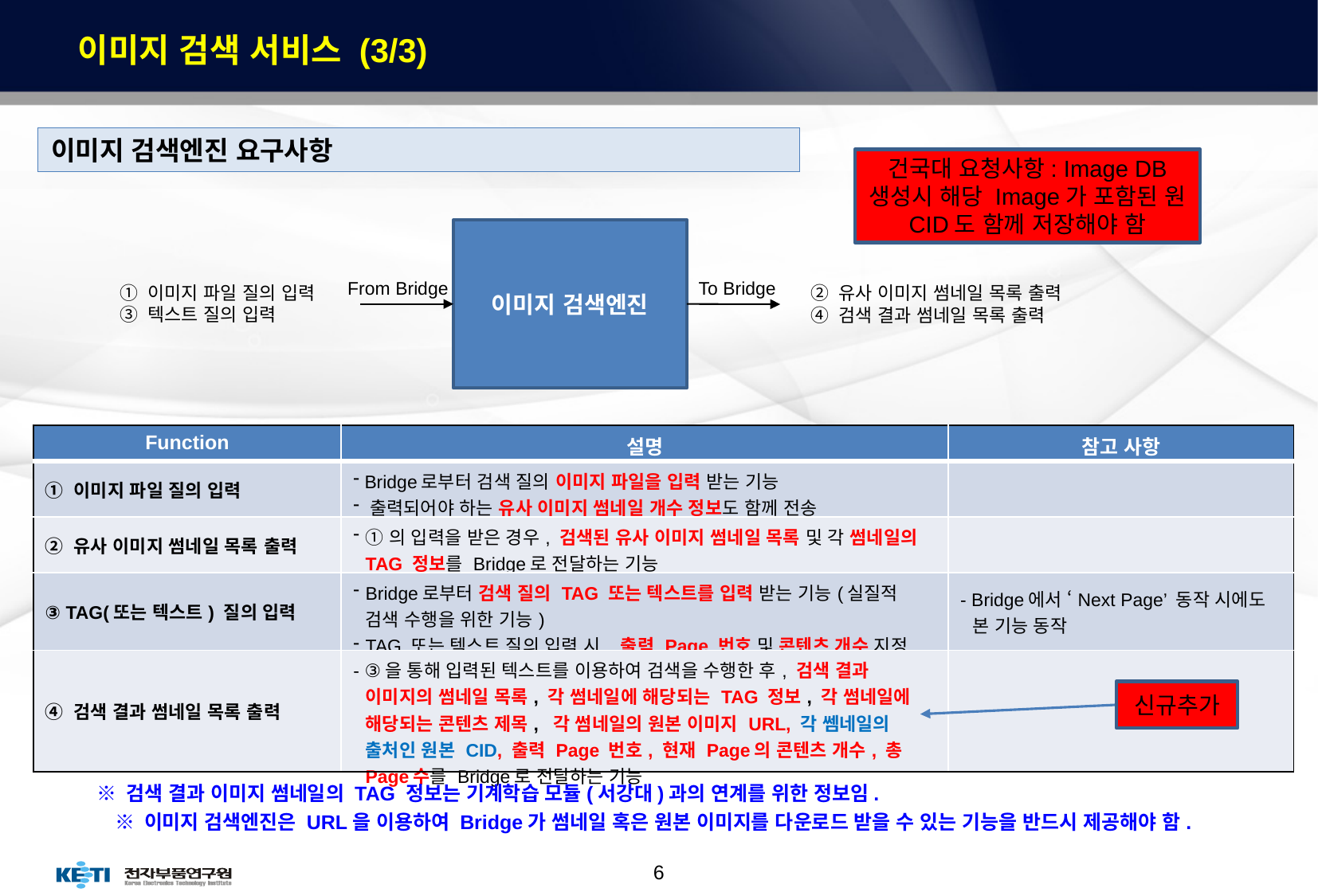

# 이미지 검색 서비스 (3/3)
 이미지 검색엔진 요구사항
건국대 요청사항: Image DB 생성시 해당 Image가 포함된 원 CID도 함께 저장해야 함
이미지 검색엔진
From Bridge
To Bridge
① 이미지 파일 질의 입력
③ 텍스트 질의 입력
② 유사 이미지 썸네일 목록 출력
④ 검색 결과 썸네일 목록 출력
| Function | 설명 | 참고 사항 |
| --- | --- | --- |
| ① 이미지 파일 질의 입력 | Bridge로부터 검색 질의 이미지 파일을 입력 받는 기능 출력되어야 하는 유사 이미지 썸네일 개수 정보도 함께 전송 |  |
| ② 유사 이미지 썸네일 목록 출력 | ①의 입력을 받은 경우, 검색된 유사 이미지 썸네일 목록 및 각 썸네일의 TAG 정보를 Bridge로 전달하는 기능 |  |
| ③ TAG(또는 텍스트) 질의 입력 | Bridge로부터 검색 질의 TAG 또는 텍스트를 입력 받는 기능(실질적 검색 수행을 위한 기능) TAG 또는 텍스트 질의 입력 시, 출력 Page 번호 및 콘텐츠 개수 지정 | - Bridge에서 ‘Next Page’ 동작 시에도 본 기능 동작 |
| ④ 검색 결과 썸네일 목록 출력 | - ③을 통해 입력된 텍스트를 이용하여 검색을 수행한 후, 검색 결과 이미지의 썸네일 목록, 각 썸네일에 해당되는 TAG 정보, 각 썸네일에 해당되는 콘텐츠 제목, 각 썸네일의 원본 이미지 URL, 각 쎔네일의 출처인 원본 CID, 출력 Page 번호, 현재 Page의 콘텐츠 개수, 총 Page수를 Bridge로 전달하는 기능 |  |
신규추가
※ 검색 결과 이미지 썸네일의 TAG 정보는 기계학습 모듈(서강대)과의 연계를 위한 정보임.
※ 이미지 검색엔진은 URL을 이용하여 Bridge가 썸네일 혹은 원본 이미지를 다운로드 받을 수 있는 기능을 반드시 제공해야 함.